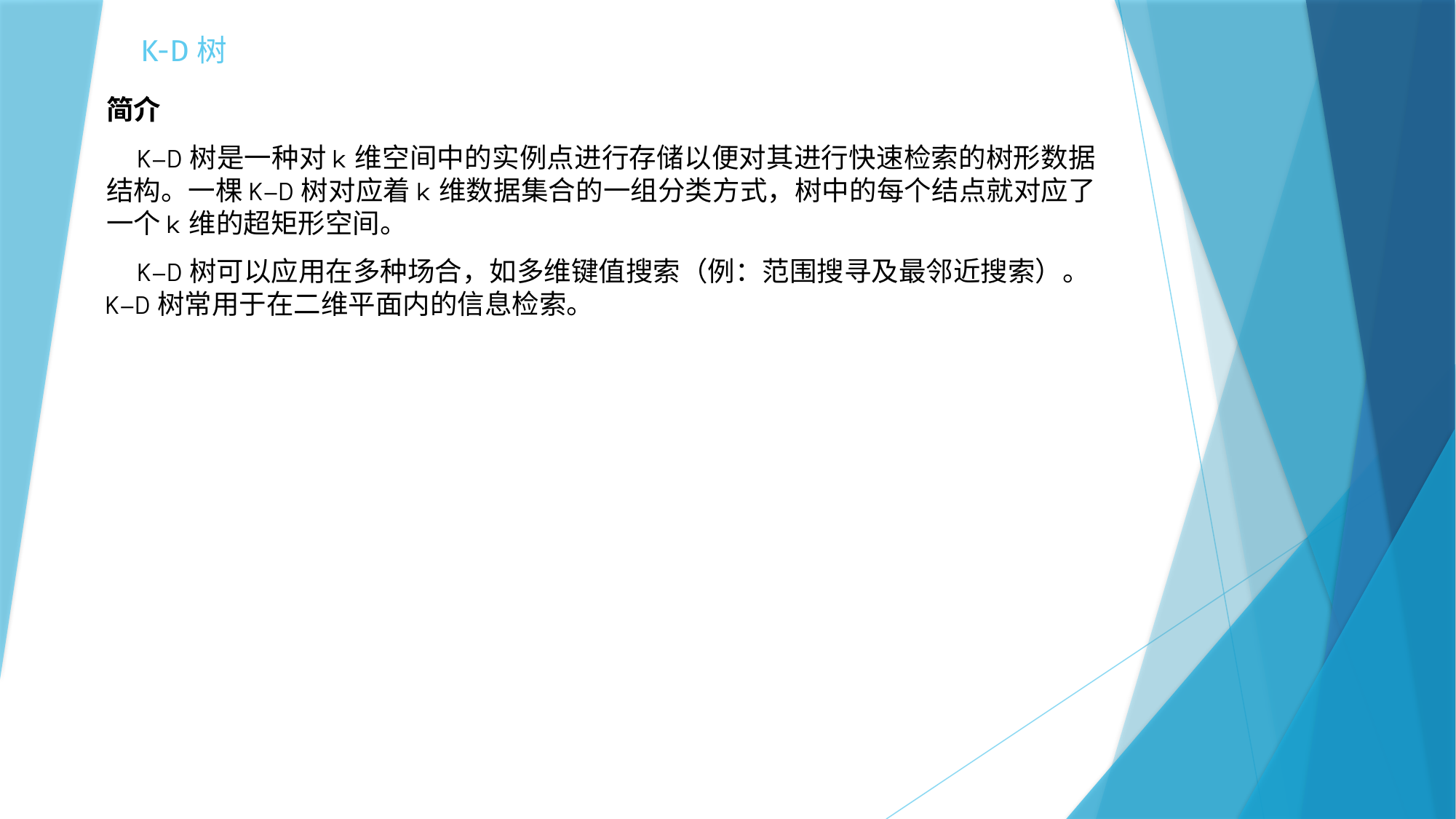

# K-D树
简介
K-D树是一种对k维空间中的实例点进行存储以便对其进行快速检索的树形数据结构。一棵K-D树对应着k维数据集合的一组分类方式，树中的每个结点就对应了一个k维的超矩形空间。
K-D树可以应用在多种场合，如多维键值搜索（例：范围搜寻及最邻近搜索）。K-D树常用于在二维平面内的信息检索。